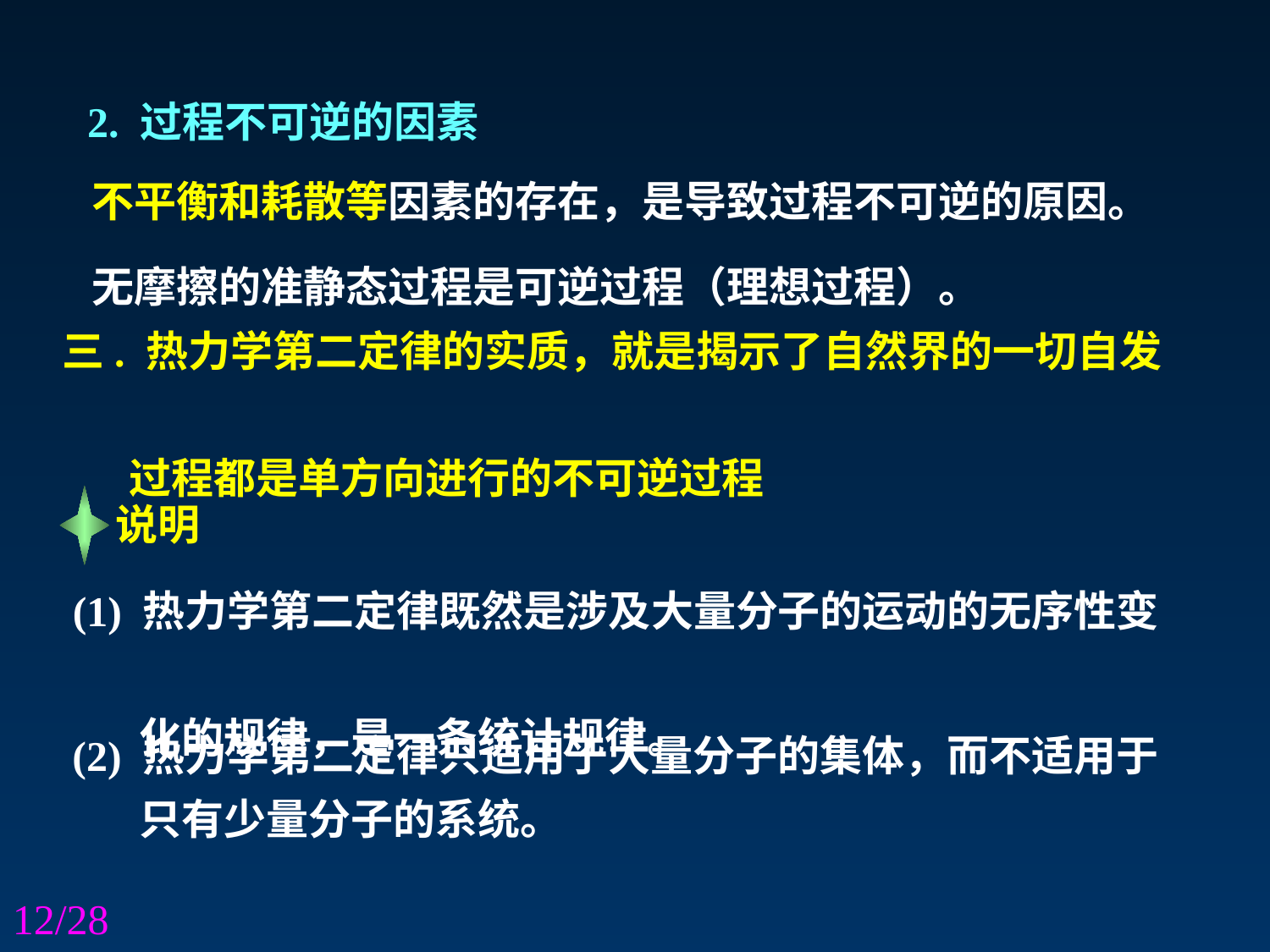

2. 过程不可逆的因素
不平衡和耗散等因素的存在，是导致过程不可逆的原因。
无摩擦的准静态过程是可逆过程（理想过程）。
三. 热力学第二定律的实质，就是揭示了自然界的一切自发
      过程都是单方向进行的不可逆过程

说明
 (1) 热力学第二定律既然是涉及大量分子的运动的无序性变
       化的规律，是一条统计规律。
(2) 热力学第二定律只适用于大量分子的集体，而不适用于
      只有少量分子的系统。
12/28